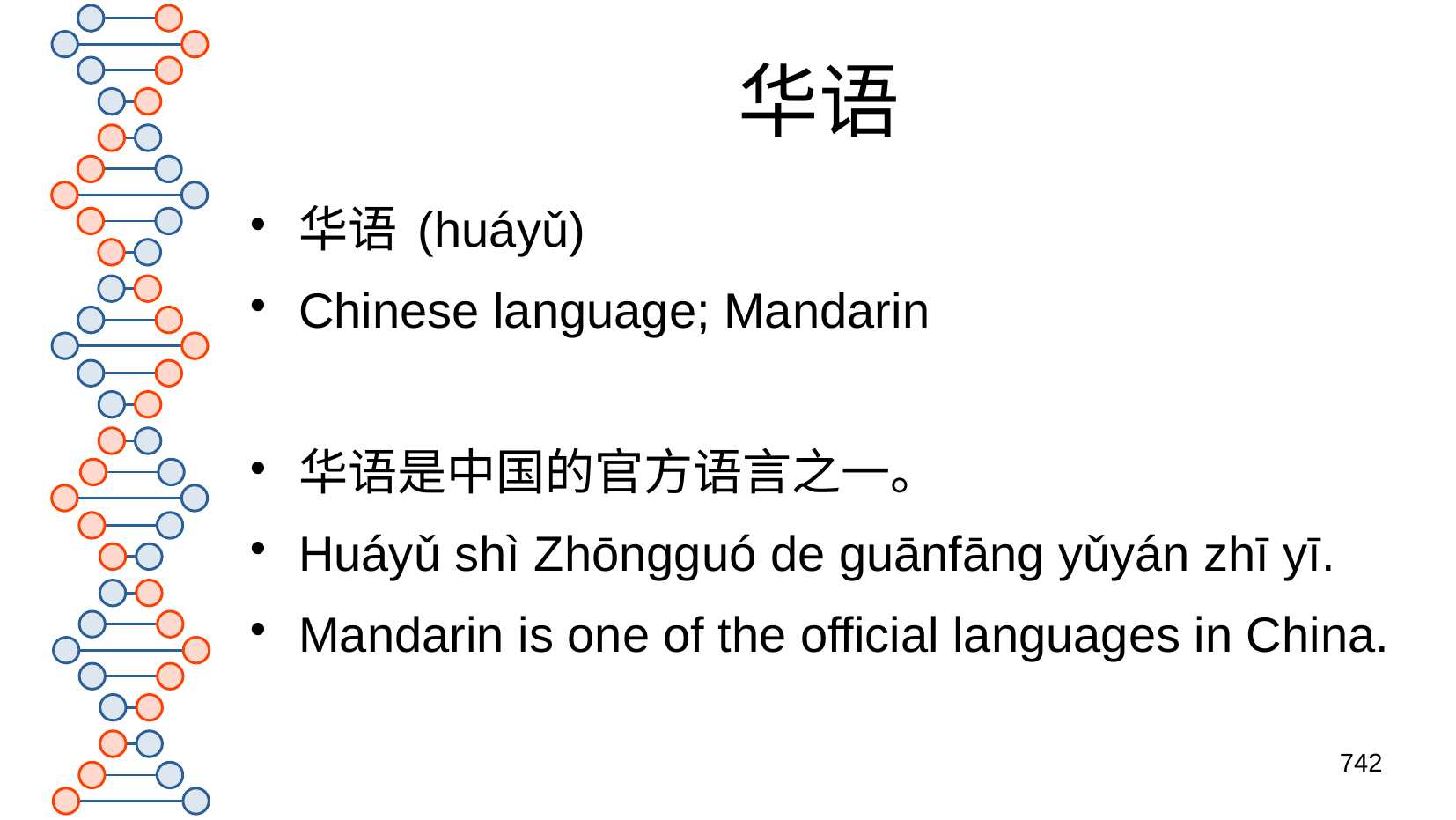

# 华语
华语 (huáyǔ)
Chinese language; Mandarin

华语是中国的官方语言之一。
Huáyǔ shì Zhōngguó de guānfāng yǔyán zhī yī.
Mandarin is one of the official languages in China.

742